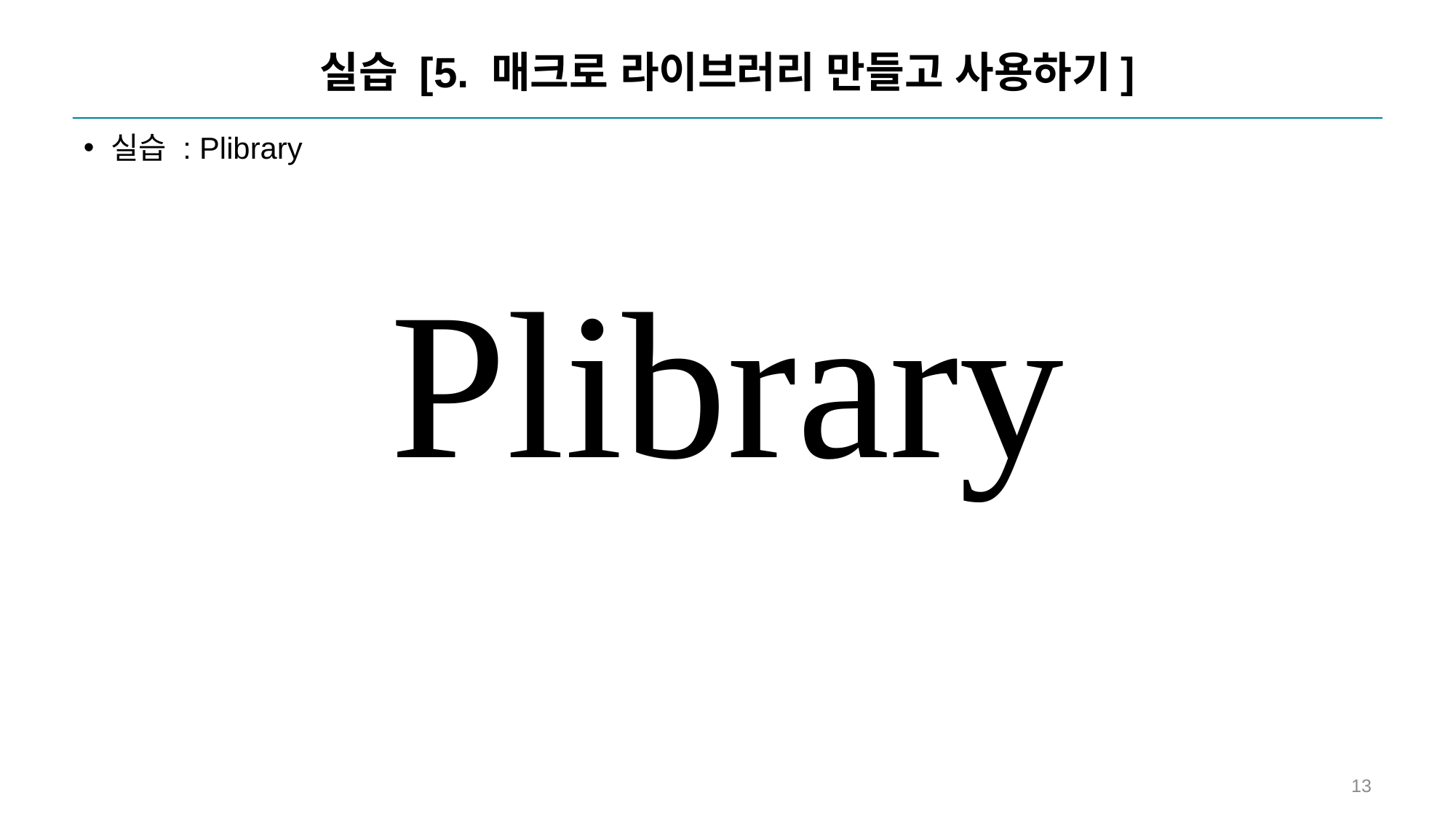

# 실습 [5. 매크로 라이브러리 만들고 사용하기]
실습 : Plibrary

Plibrary
13